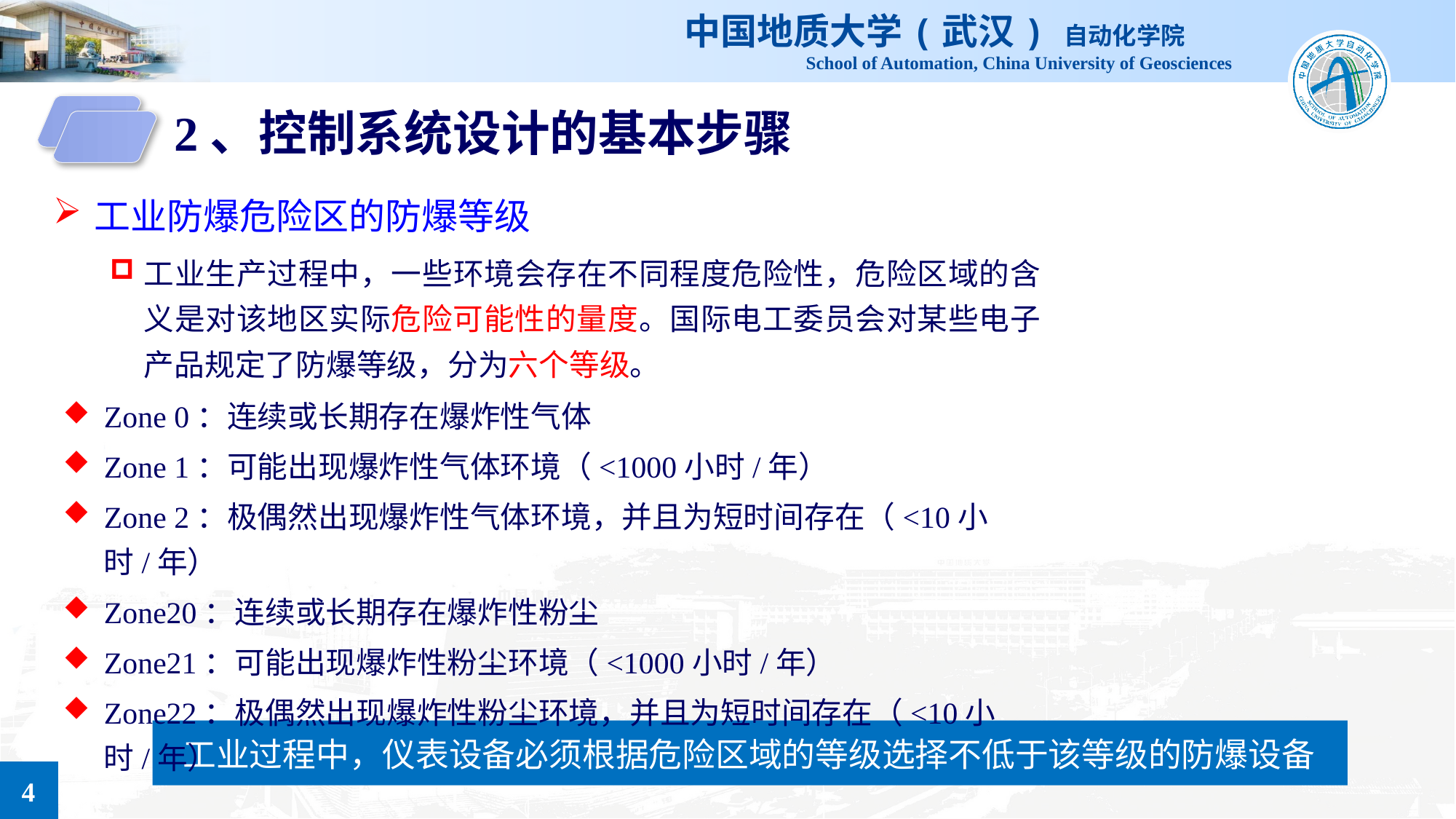

2、控制系统设计的基本步骤
工业防爆危险区的防爆等级
工业生产过程中，一些环境会存在不同程度危险性，危险区域的含义是对该地区实际危险可能性的量度。国际电工委员会对某些电子产品规定了防爆等级，分为六个等级。
Zone 0：连续或长期存在爆炸性气体
Zone 1：可能出现爆炸性气体环境（<1000小时/年）
Zone 2：极偶然出现爆炸性气体环境，并且为短时间存在（<10小时/年）
Zone20：连续或长期存在爆炸性粉尘
Zone21：可能出现爆炸性粉尘环境（<1000小时/年）
Zone22：极偶然出现爆炸性粉尘环境，并且为短时间存在（<10小时/年）

工业过程中，仪表设备必须根据危险区域的等级选择不低于该等级的防爆设备
4